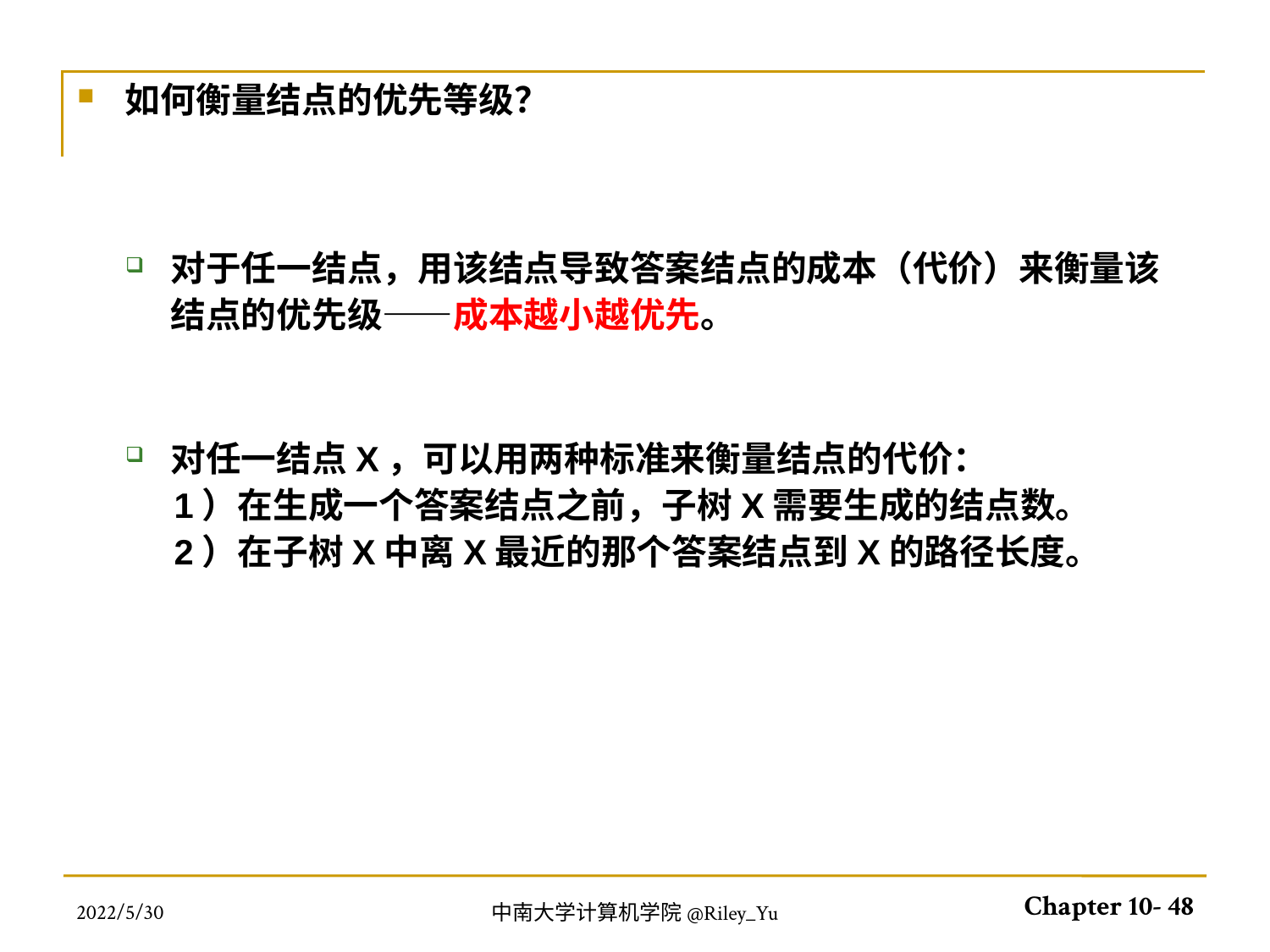

如何衡量结点的优先等级？
对于任一结点，用该结点导致答案结点的成本（代价）来衡量该结点的优先级——成本越小越优先。
对任一结点X，可以用两种标准来衡量结点的代价：
     1）在生成一个答案结点之前，子树X需要生成的结点数。
     2）在子树X中离X最近的那个答案结点到X的路径长度。
2022/5/30
Chapter 10- 48
中南大学计算机学院@Riley_Yu